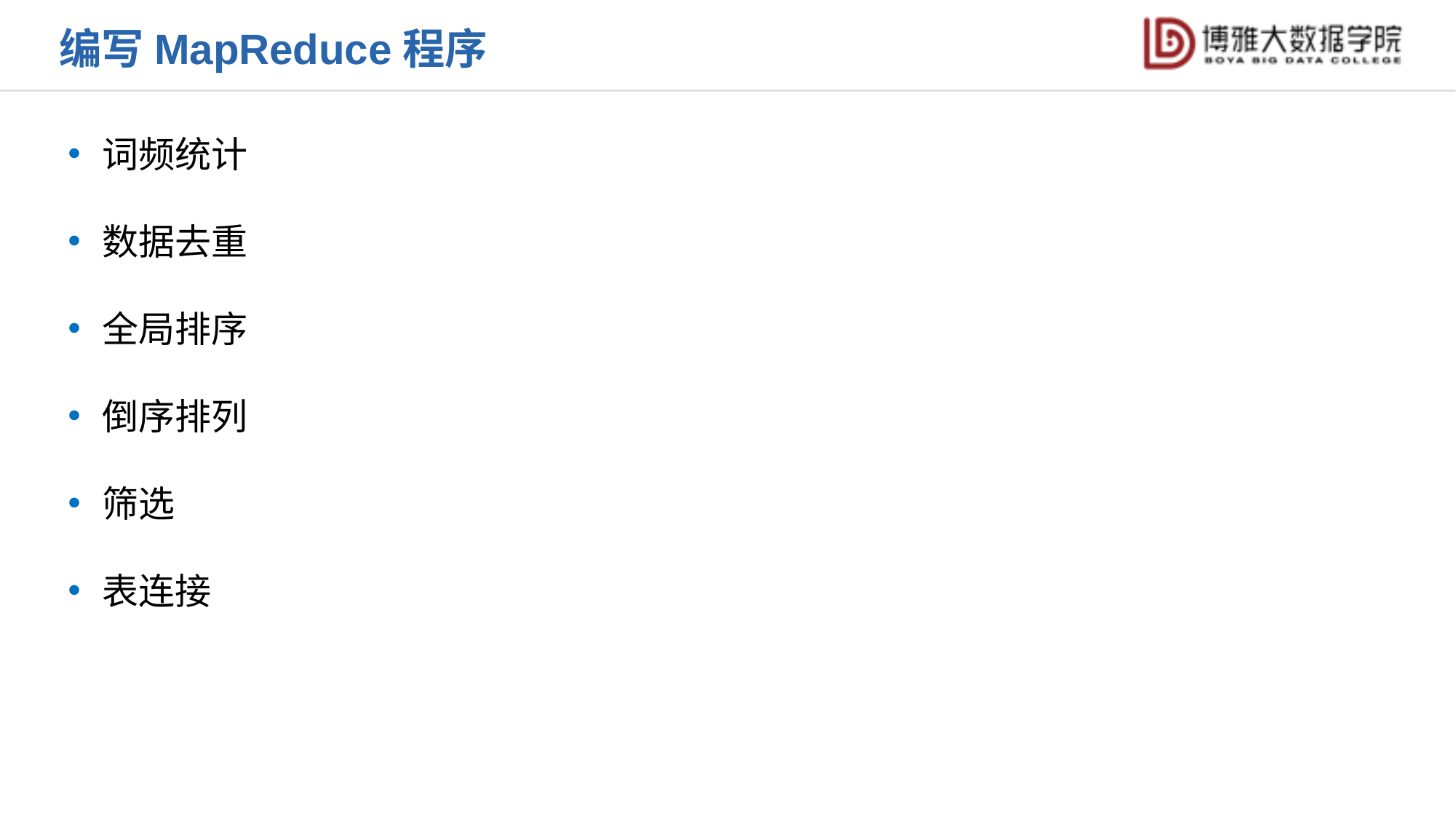

编写MapReduce程序
词频统计

数据去重

全局排序

倒序排列

筛选

表连接